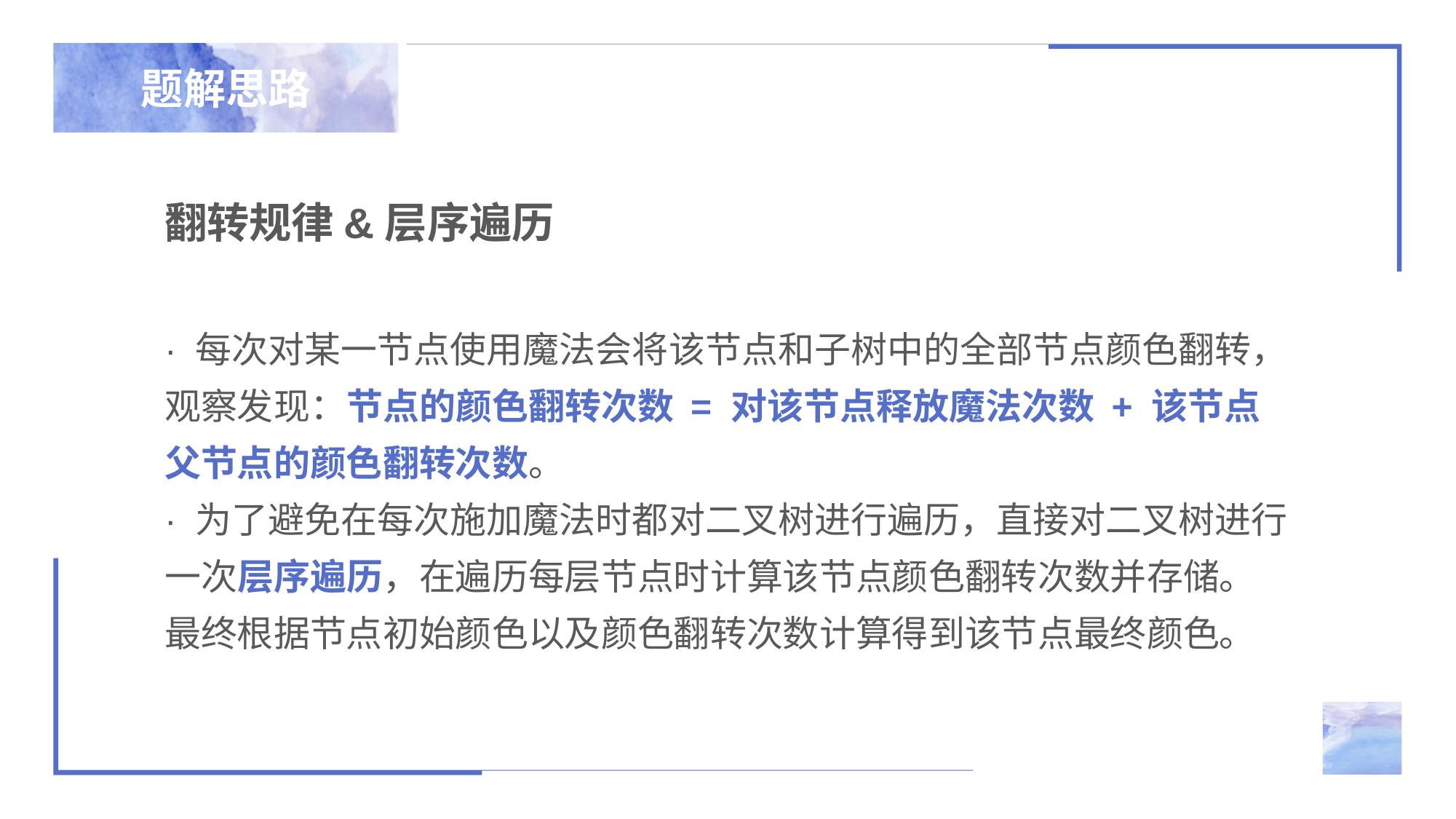

题解思路

翻转规律&层序遍历

· 每次对某一节点使用魔法会将该节点和子树中的全部节点颜色翻转，观察发现：节点的颜色翻转次数 = 对该节点释放魔法次数 + 该节点父节点的颜色翻转次数。
· 为了避免在每次施加魔法时都对二叉树进行遍历，直接对二叉树进行一次层序遍历，在遍历每层节点时计算该节点颜色翻转次数并存储。最终根据节点初始颜色以及颜色翻转次数计算得到该节点最终颜色。